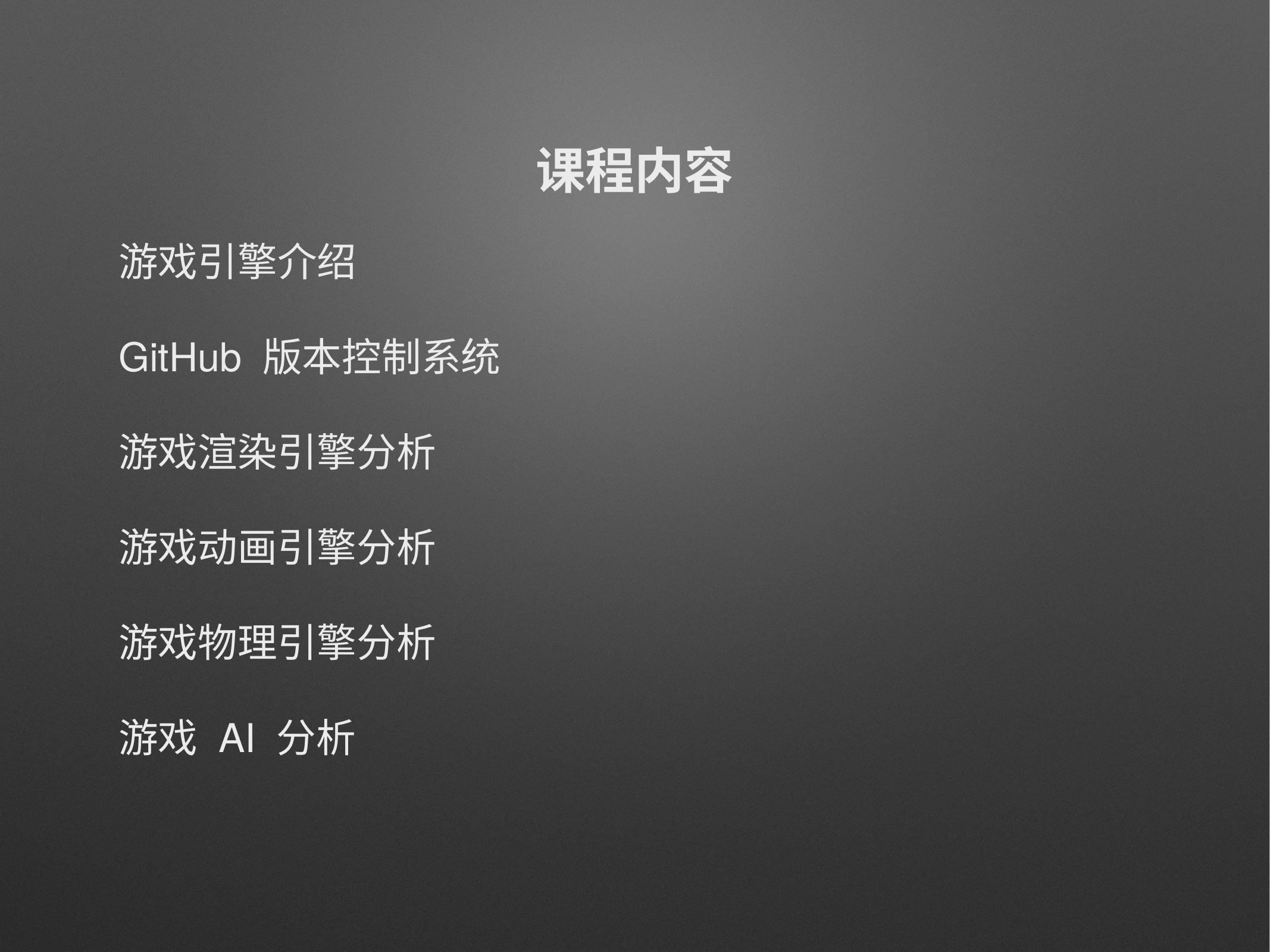

课程内容
游戏引擎介绍

GitHub 版本控制系统

游戏渲染引擎分析

游戏动画引擎分析

游戏物理引擎分析

游戏 AI 分析